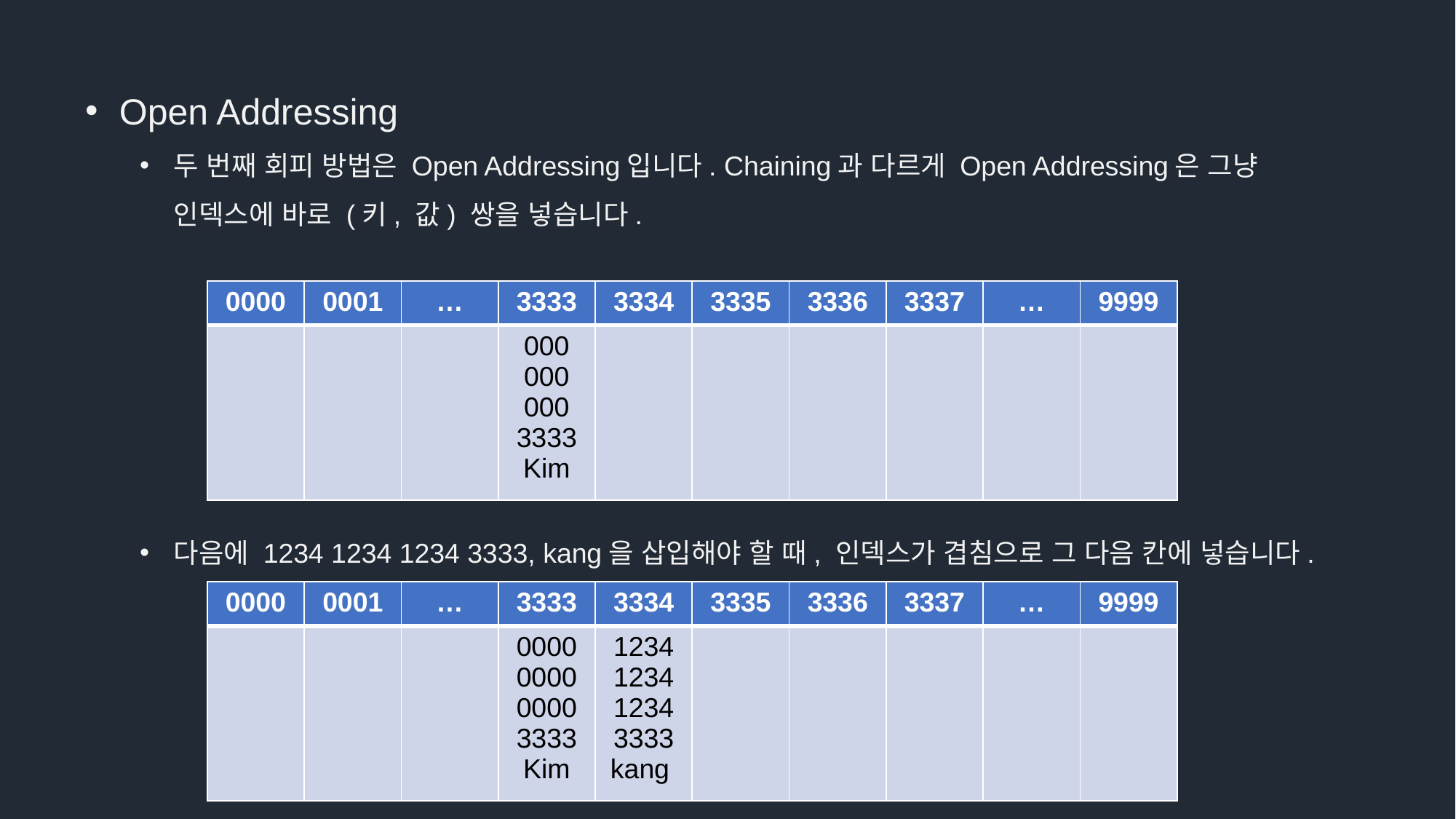

Open Addressing
두 번째 회피 방법은 Open Addressing입니다. Chaining과 다르게 Open Addressing은 그냥 인덱스에 바로 (키, 값) 쌍을 넣습니다.

| 0000 | 0001 | … | 3333 | 3334 | 3335 | 3336 | 3337 | … | 9999 |
| --- | --- | --- | --- | --- | --- | --- | --- | --- | --- |
|  |  |  | 000 000 000 3333 Kim |  |  |  |  |  |  |
다음에 1234 1234 1234 3333, kang을 삽입해야 할 때, 인덱스가 겹침으로 그 다음 칸에 넣습니다.
| 0000 | 0001 | … | 3333 | 3334 | 3335 | 3336 | 3337 | … | 9999 |
| --- | --- | --- | --- | --- | --- | --- | --- | --- | --- |
|  |  |  | 0000 0000 0000 3333 Kim | 1234 1234 1234 3333 kang |  |  |  |  |  |